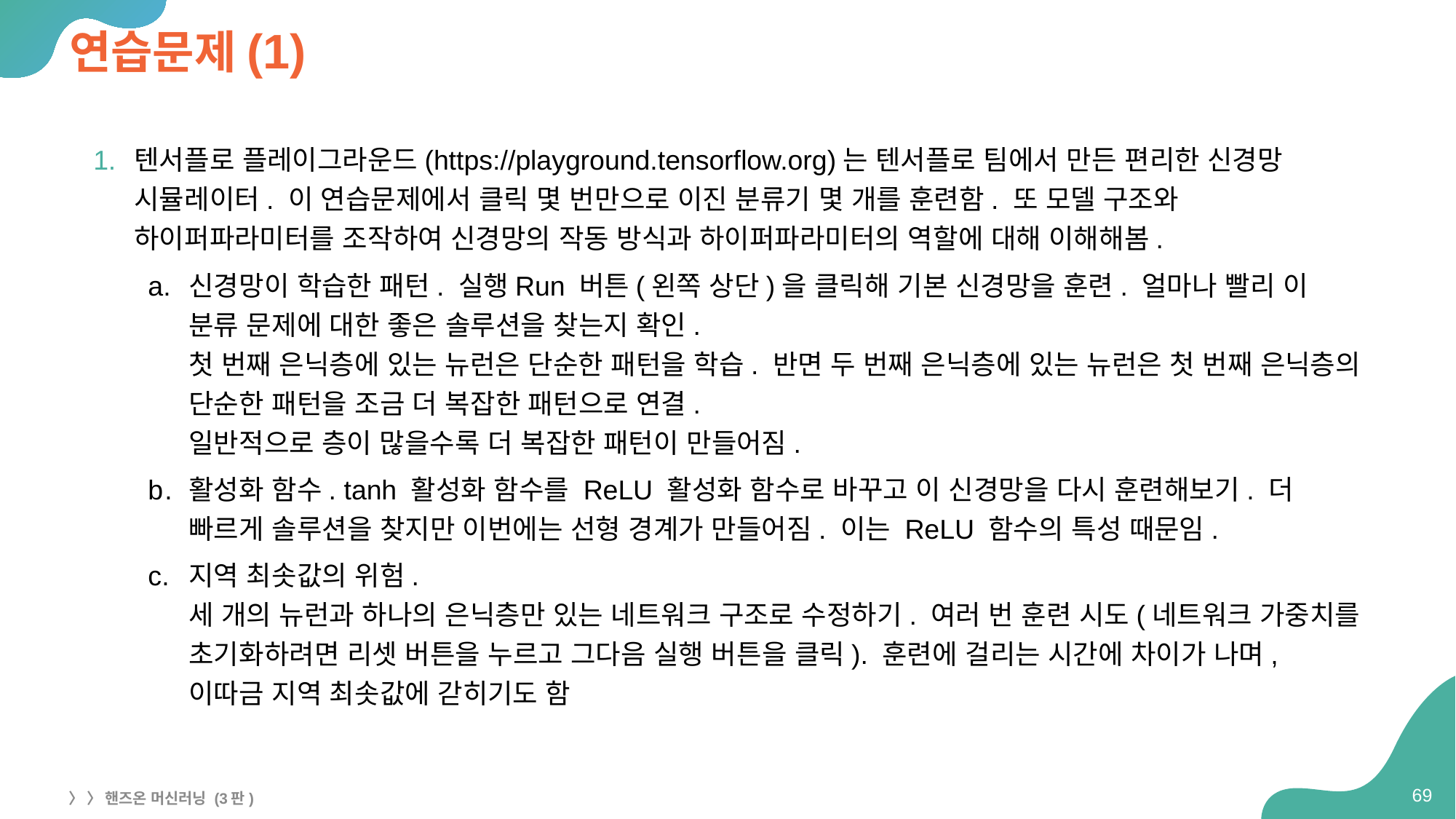

# 연습문제(1)
텐서플로 플레이그라운드(https://playground.tensorflow.org)는 텐서플로 팀에서 만든 편리한 신경망 시뮬레이터. 이 연습문제에서 클릭 몇 번만으로 이진 분류기 몇 개를 훈련함. 또 모델 구조와 하이퍼파라미터를 조작하여 신경망의 작동 방식과 하이퍼파라미터의 역할에 대해 이해해봄.
신경망이 학습한 패턴. 실행Run 버튼(왼쪽 상단)을 클릭해 기본 신경망을 훈련. 얼마나 빨리 이 분류 문제에 대한 좋은 솔루션을 찾는지 확인.
첫 번째 은닉층에 있는 뉴런은 단순한 패턴을 학습. 반면 두 번째 은닉층에 있는 뉴런은 첫 번째 은닉층의 단순한 패턴을 조금 더 복잡한 패턴으로 연결.
일반적으로 층이 많을수록 더 복잡한 패턴이 만들어짐.
활성화 함수. tanh 활성화 함수를 ReLU 활성화 함수로 바꾸고 이 신경망을 다시 훈련해보기. 더 빠르게 솔루션을 찾지만 이번에는 선형 경계가 만들어짐. 이는 ReLU 함수의 특성 때문임.
지역 최솟값의 위험.
세 개의 뉴런과 하나의 은닉층만 있는 네트워크 구조로 수정하기. 여러 번 훈련 시도(네트워크 가중치를 초기화하려면 리셋 버튼을 누르고 그다음 실행 버튼을 클릭). 훈련에 걸리는 시간에 차이가 나며, 이따금 지역 최솟값에 갇히기도 함

69
〉 〉 핸즈온 머신러닝 (3판)